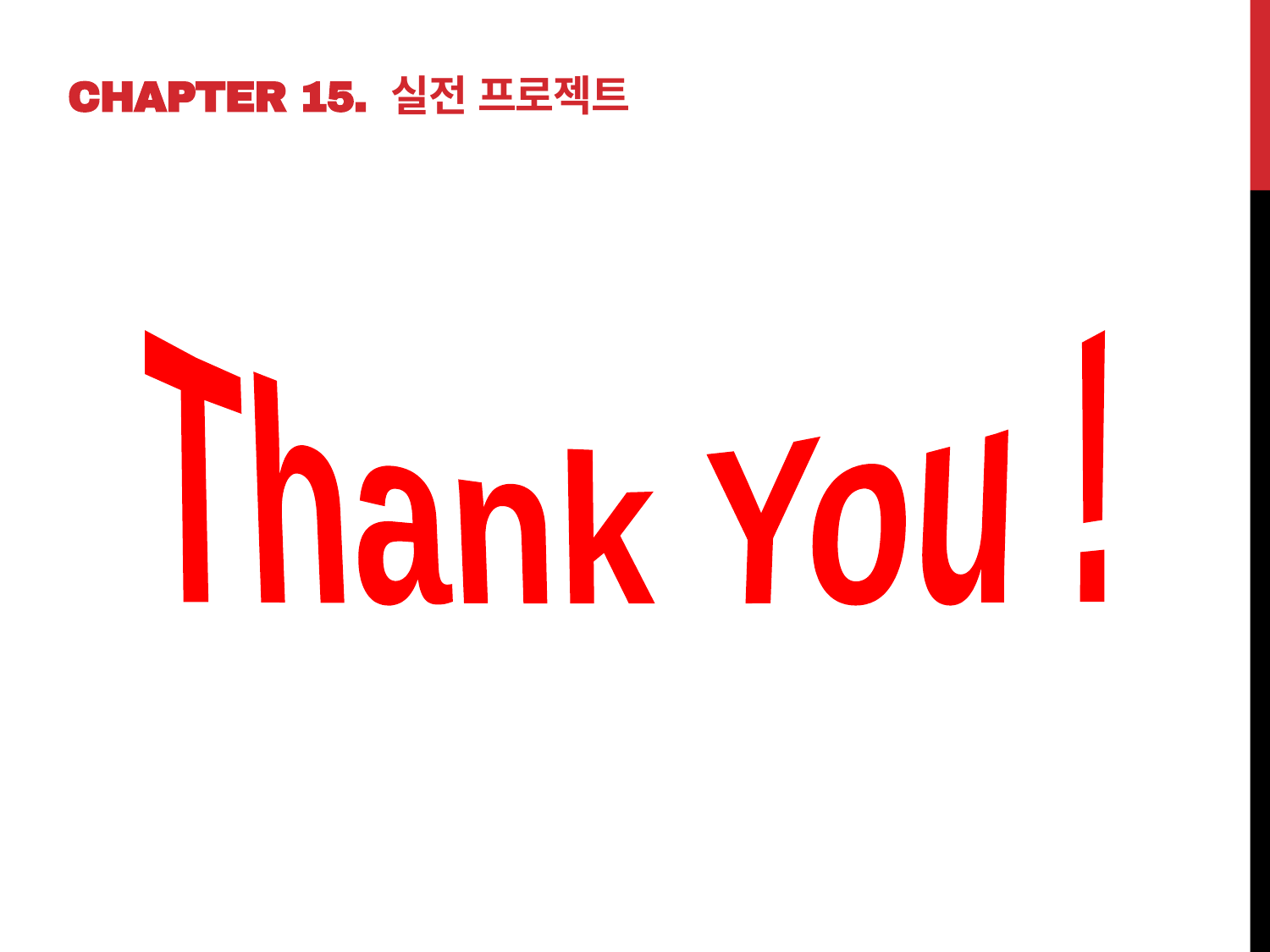

# Chapter 15. 실전 프로젝트
Thank You !